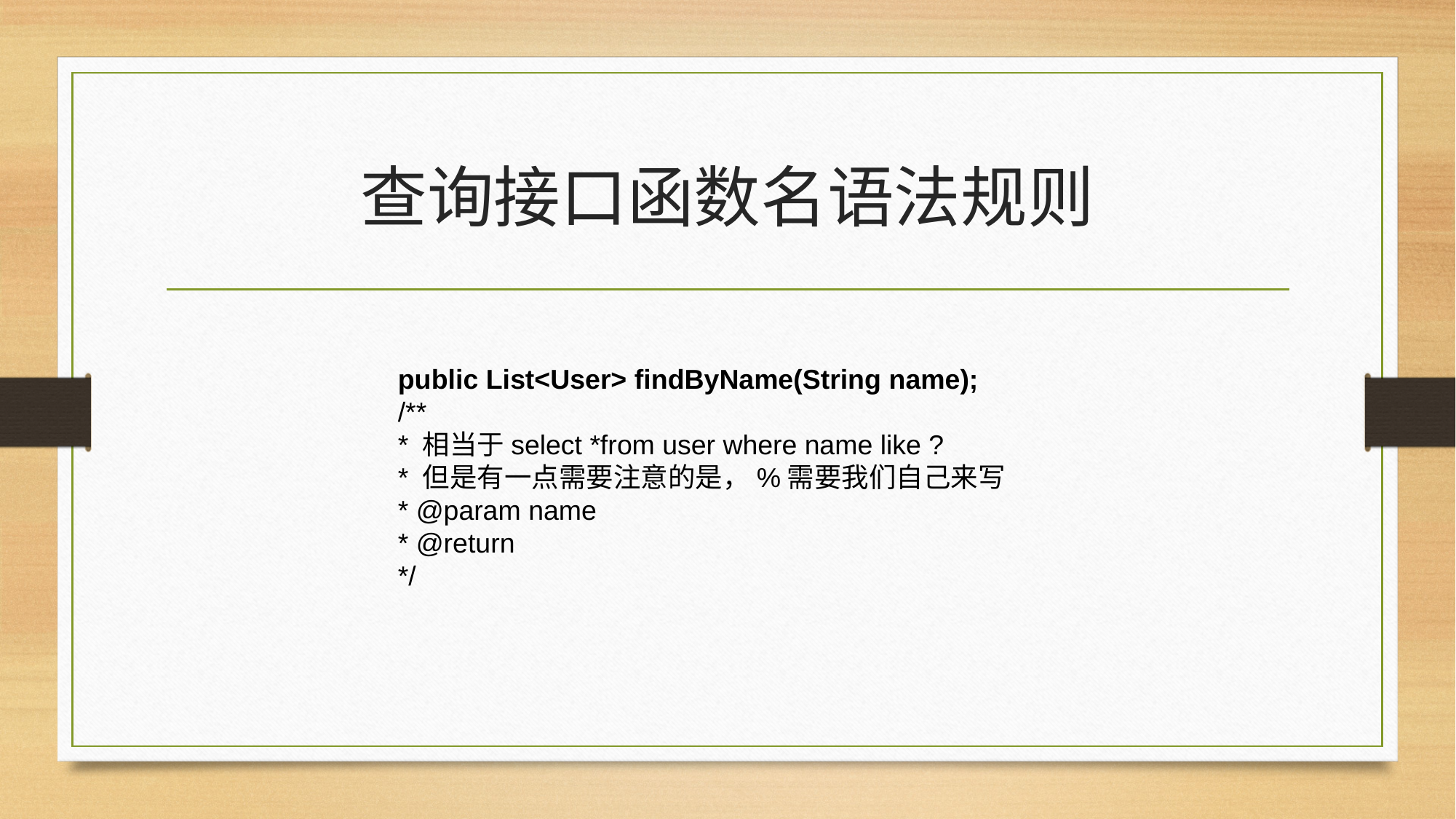

# 查询接口函数名语法规则
public List<User> findByName(String name);
/**
* 相当于select *from user where name like ?
* 但是有一点需要注意的是，%需要我们自己来写
* @param name
* @return
*/